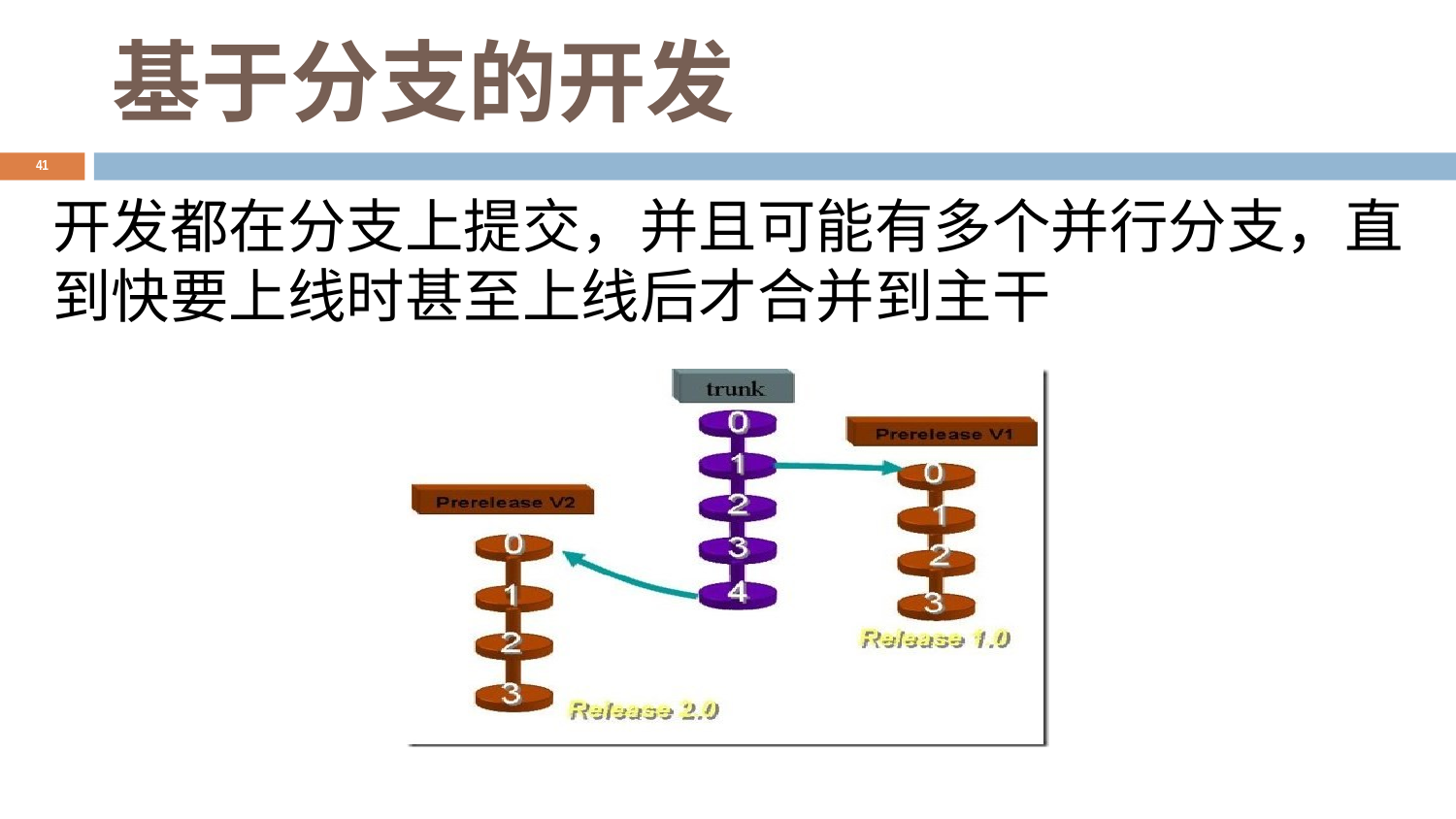

# 基于分支的开发
41
开发都在分支上提交，并且可能有多个并行分支，直 到快要上线时甚至上线后才合并到主干